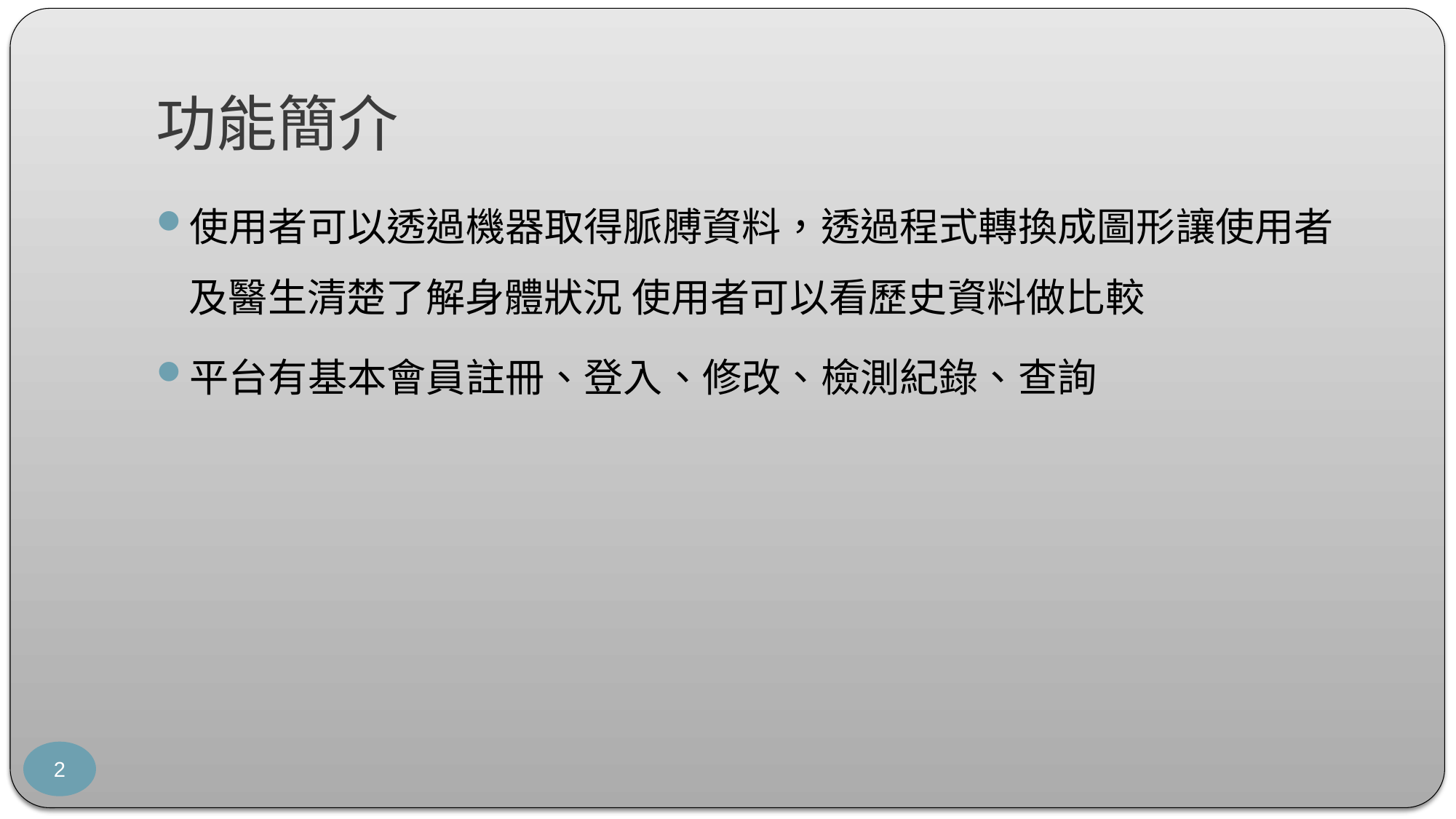

# 功能簡介
使用者可以透過機器取得脈膊資料，透過程式轉換成圖形讓使用者及醫生清楚了解身體狀況 使用者可以看歷史資料做比較
平台有基本會員註冊、登入、修改、檢測紀錄、查詢

2